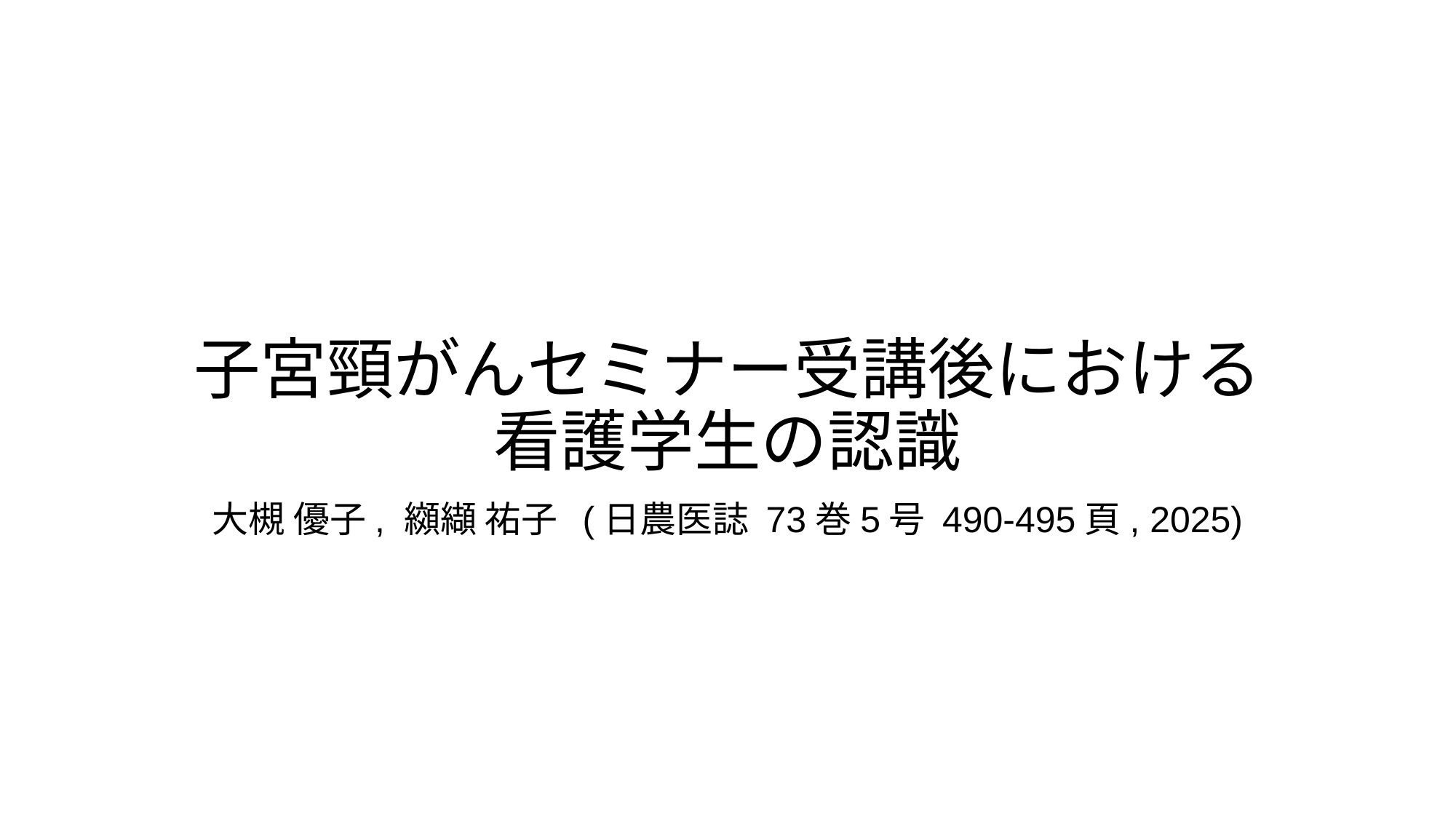

# 子宮頸がんセミナー受講後における 看護学生の認識
大槻 優子, 纐纈 祐子  (日農医誌 73巻5号 490‑495頁, 2025)